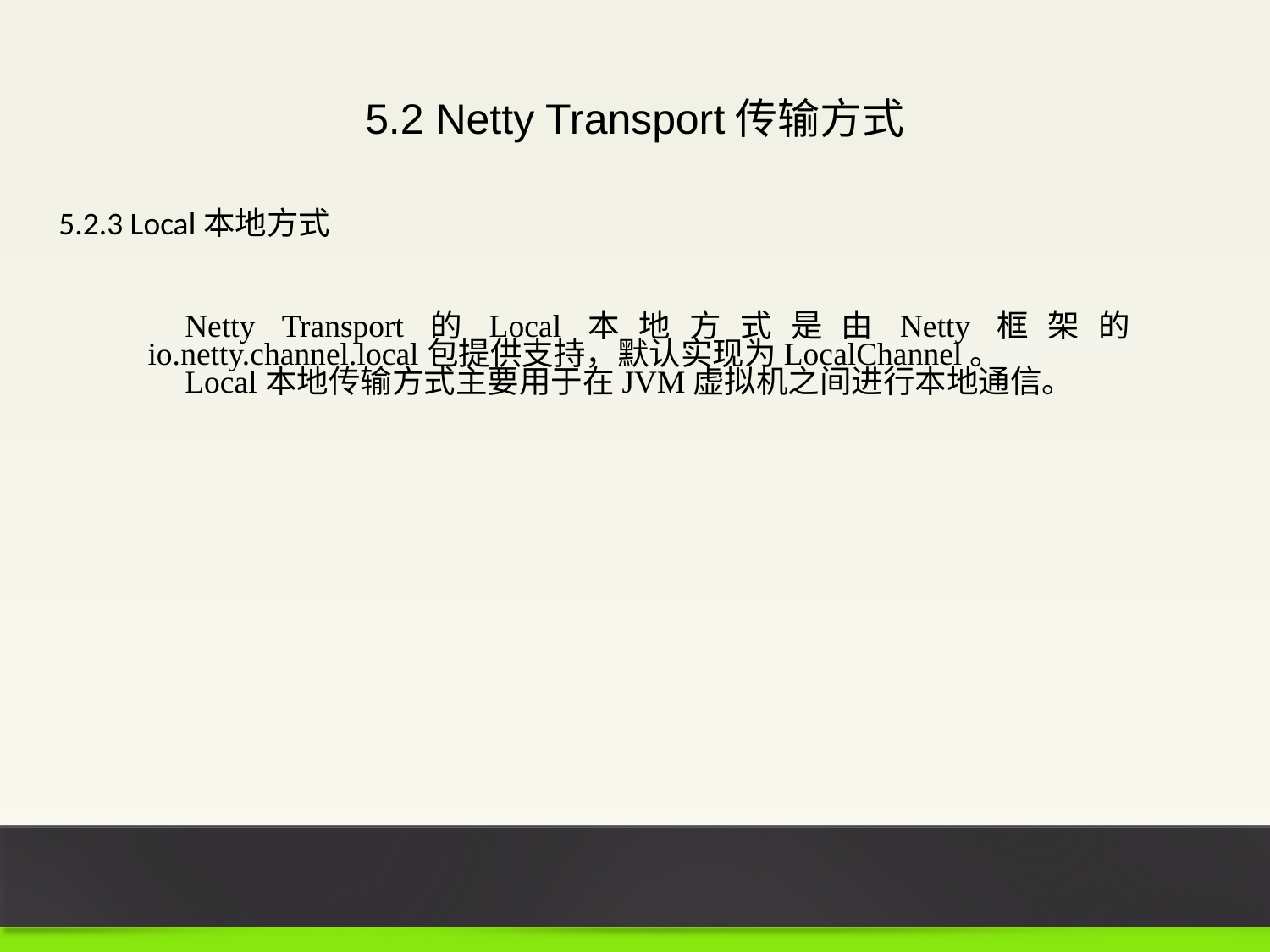

5.2 Netty Transport传输方式
5.2.3 Local本地方式
Netty Transport的Local本地方式是由Netty框架的io.netty.channel.local包提供支持，默认实现为LocalChannel。
Local本地传输方式主要用于在JVM虚拟机之间进行本地通信。